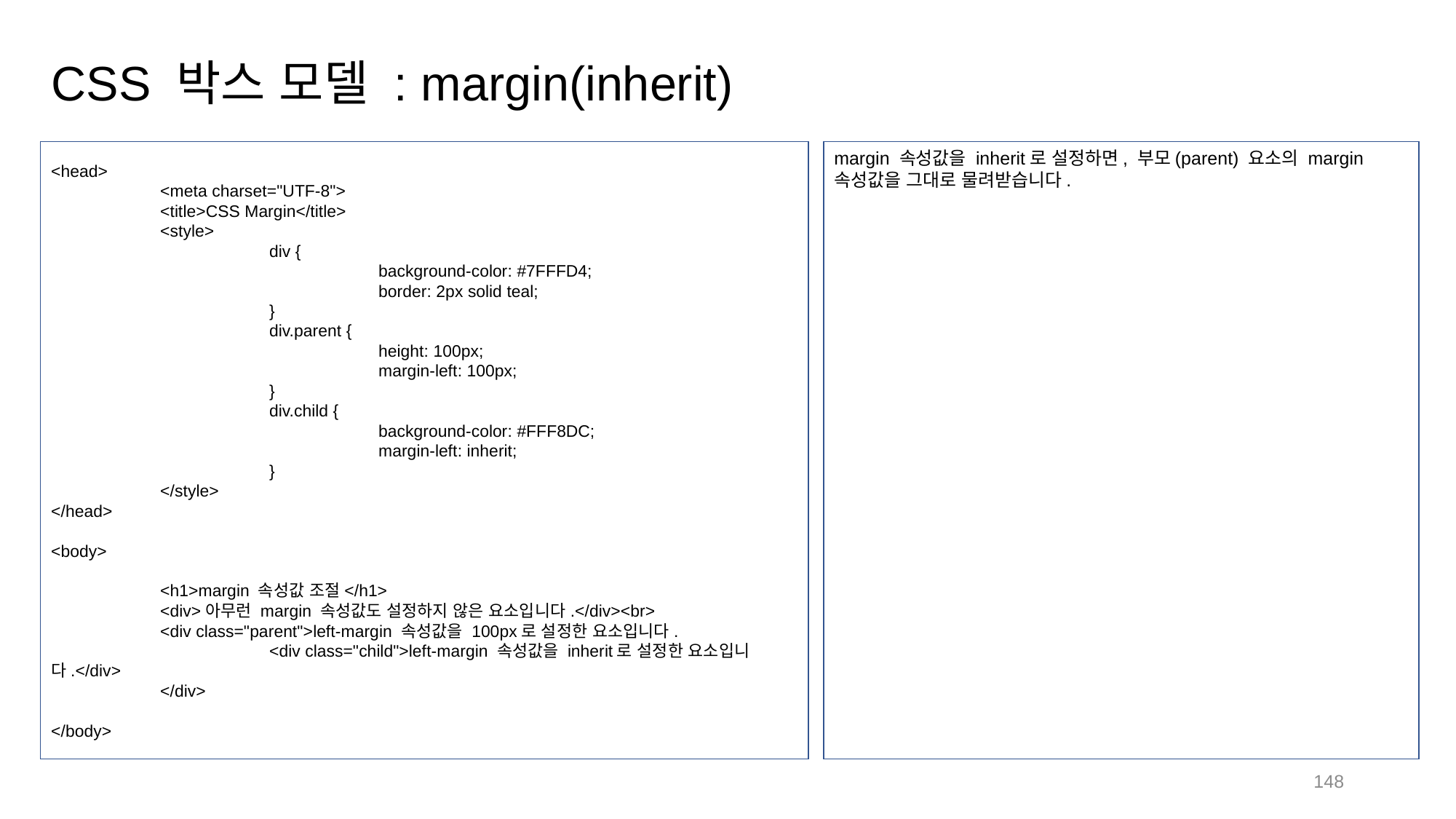

# CSS 박스 모델 : margin(inherit)
<head>
	<meta charset="UTF-8">
	<title>CSS Margin</title>
	<style>
		div {
			background-color: #7FFFD4;
			border: 2px solid teal;
		}
		div.parent {
			height: 100px;
			margin-left: 100px;
		}
		div.child {
			background-color: #FFF8DC;
			margin-left: inherit;
		}
	</style>
</head>

<body>

	<h1>margin 속성값 조절</h1>
	<div>아무런 margin 속성값도 설정하지 않은 요소입니다.</div><br>
	<div class="parent">left-margin 속성값을 100px로 설정한 요소입니다.
		<div class="child">left-margin 속성값을 inherit로 설정한 요소입니다.</div>
	</div>

</body>
margin 속성값을 inherit로 설정하면, 부모(parent) 요소의 margin 속성값을 그대로 물려받습니다.
148